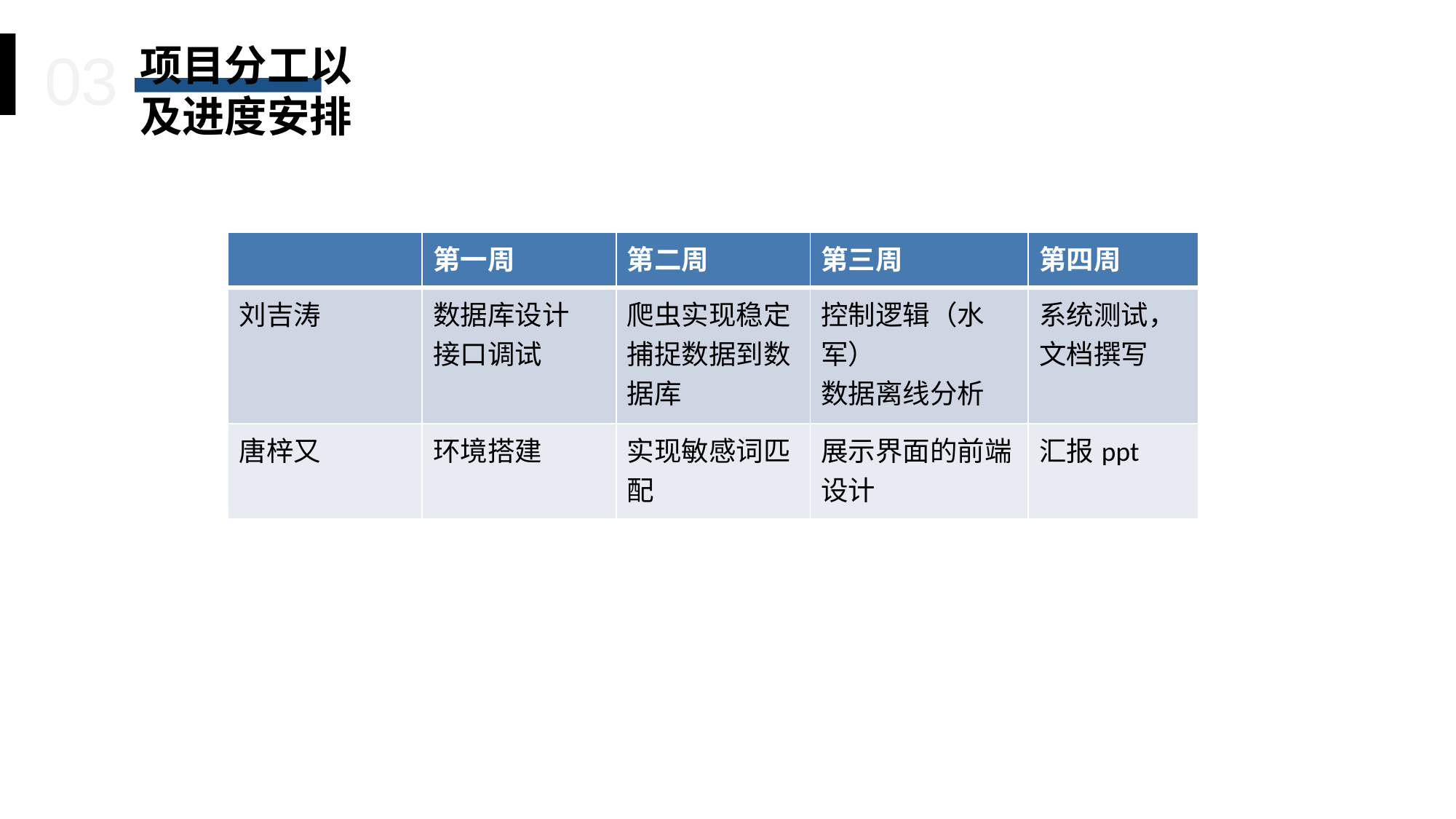

03
项目分工以及进度安排

|  | 第一周 | 第二周 | 第三周 | 第四周 |
| --- | --- | --- | --- | --- |
| 刘吉涛 | 数据库设计 接口调试 | 爬虫实现稳定捕捉数据到数据库 | 控制逻辑（水军） 数据离线分析 | 系统测试，文档撰写 |
| 唐梓又 | 环境搭建 | 实现敏感词匹配 | 展示界面的前端设计 | 汇报ppt |